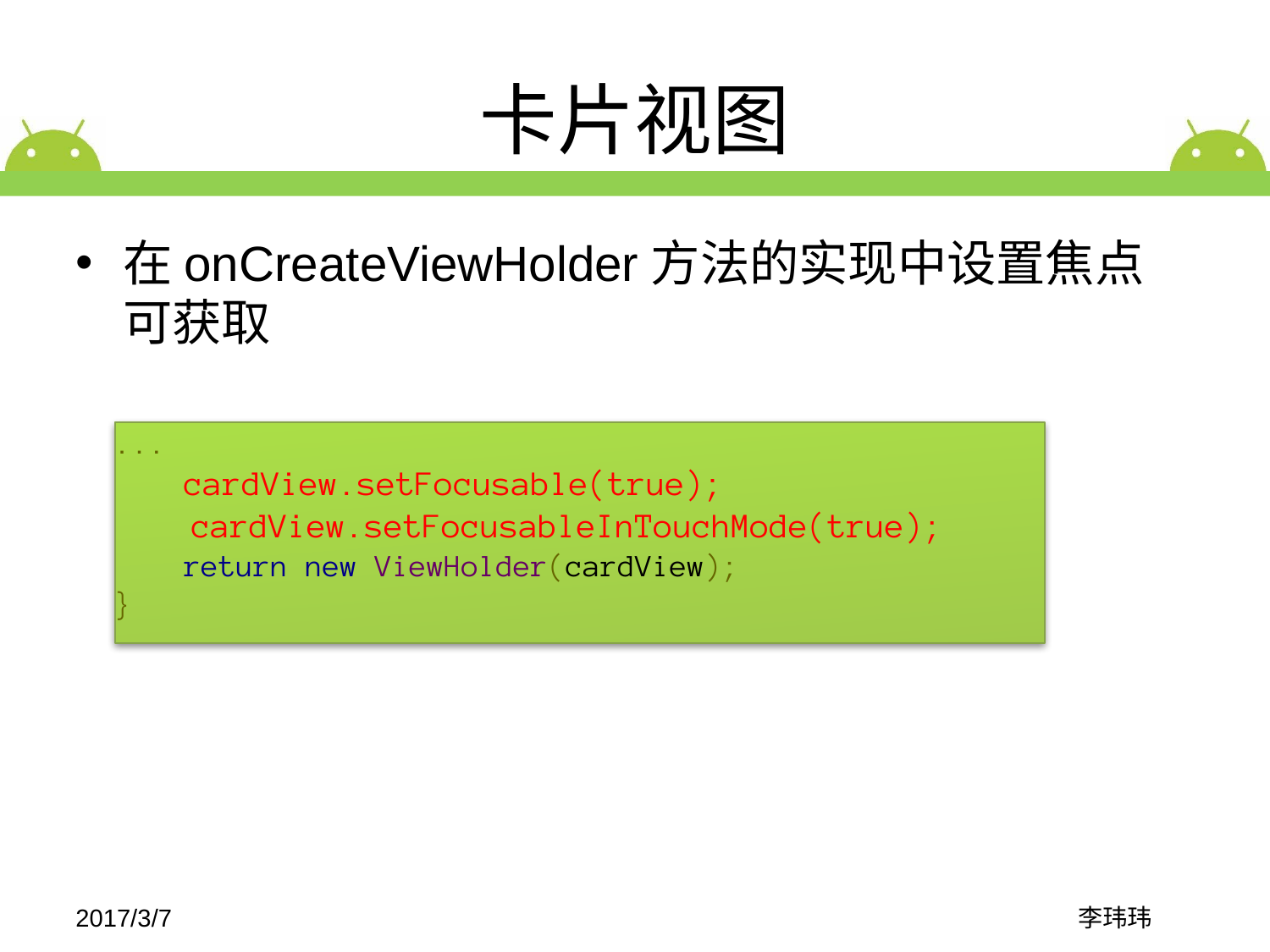

# 卡片视图
在onCreateViewHolder方法的实现中设置焦点可获取
...
    cardView.setFocusable(true);
    cardView.setFocusableInTouchMode(true);
    return new ViewHolder(cardView);
}